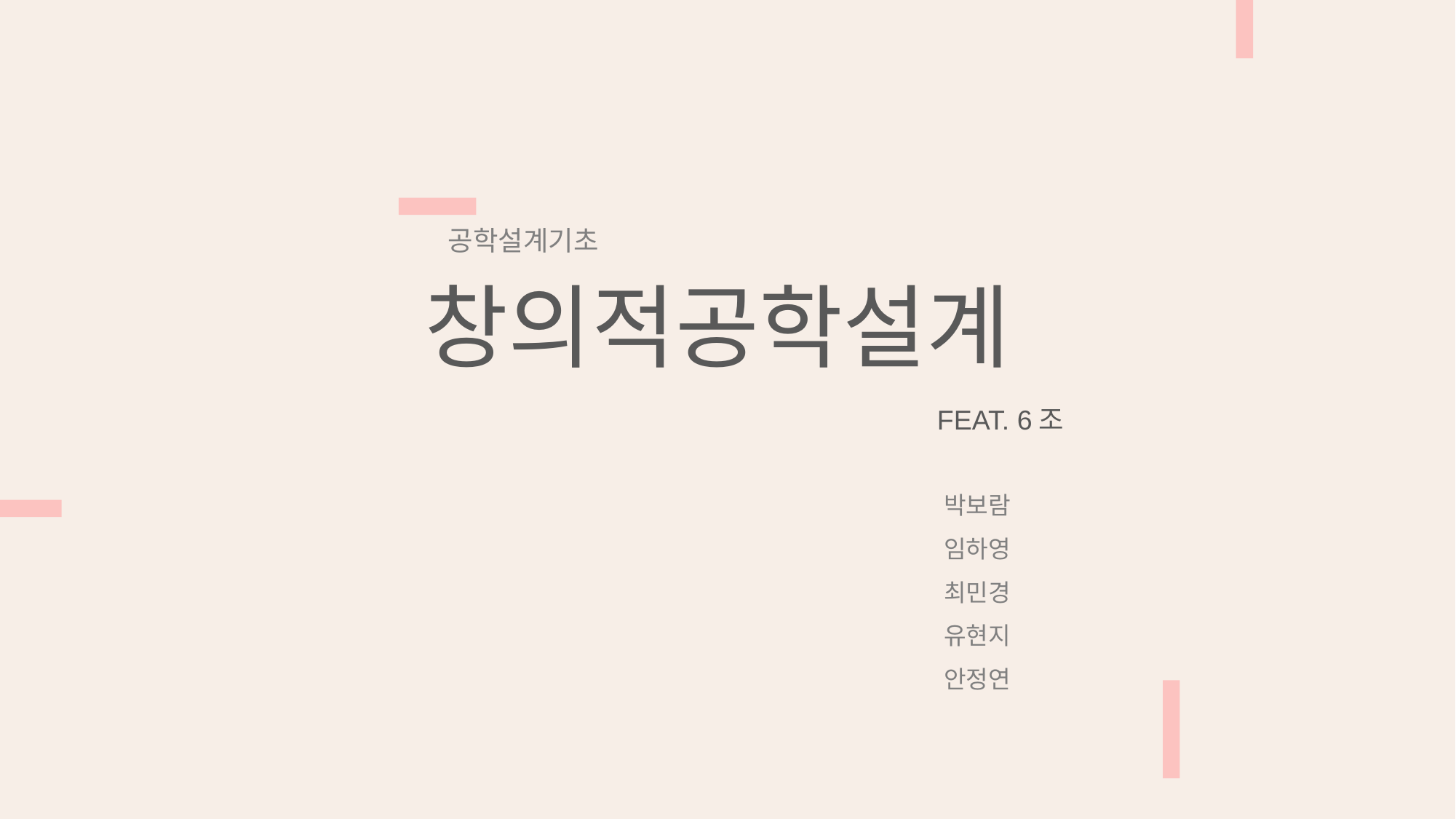

공학설계기초
창의적공학설계
FEAT. 6조
박보람
임하영
최민경
유현지
안정연